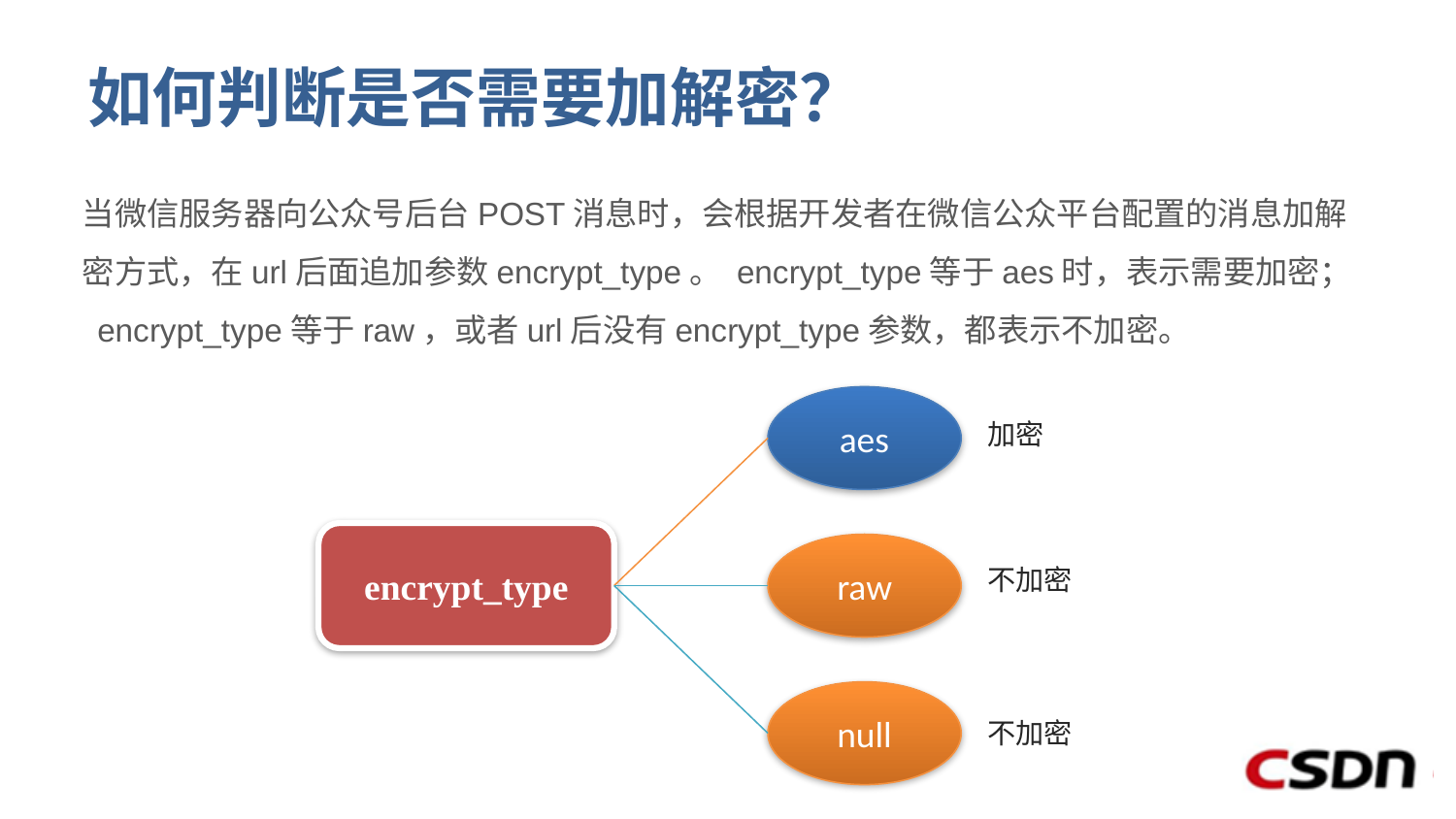

# 如何判断是否需要加解密？
当微信服务器向公众号后台POST消息时，会根据开发者在微信公众平台配置的消息加解密方式，在url后面追加参数encrypt_type。 encrypt_type等于aes时，表示需要加密； encrypt_type等于raw，或者url后没有encrypt_type参数，都表示不加密。
aes
加密
encrypt_type
raw
不加密
null
不加密